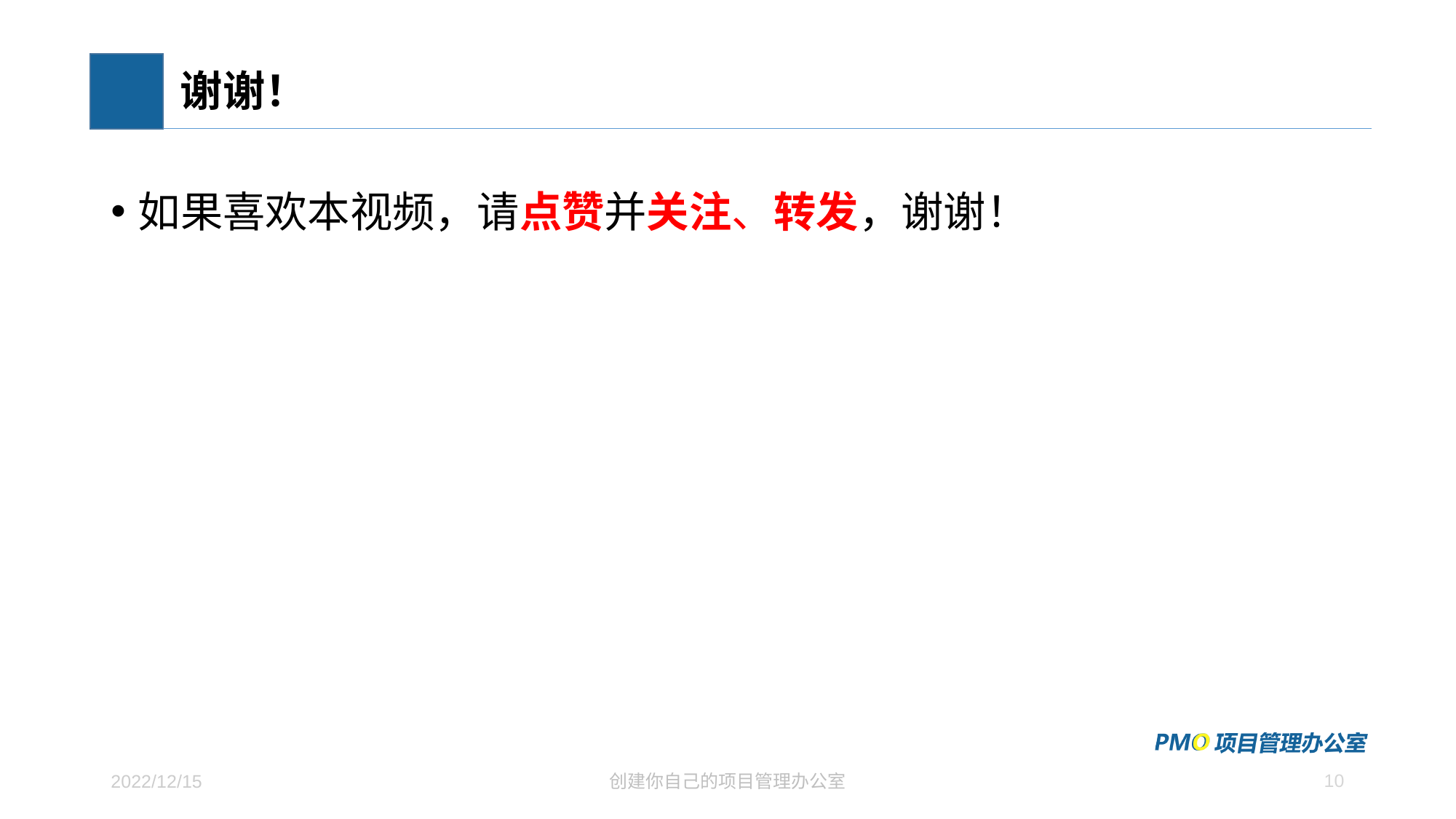

# 谢谢！
如果喜欢本视频，请点赞并关注、转发，谢谢！
10
2022/12/15
创建你自己的项目管理办公室